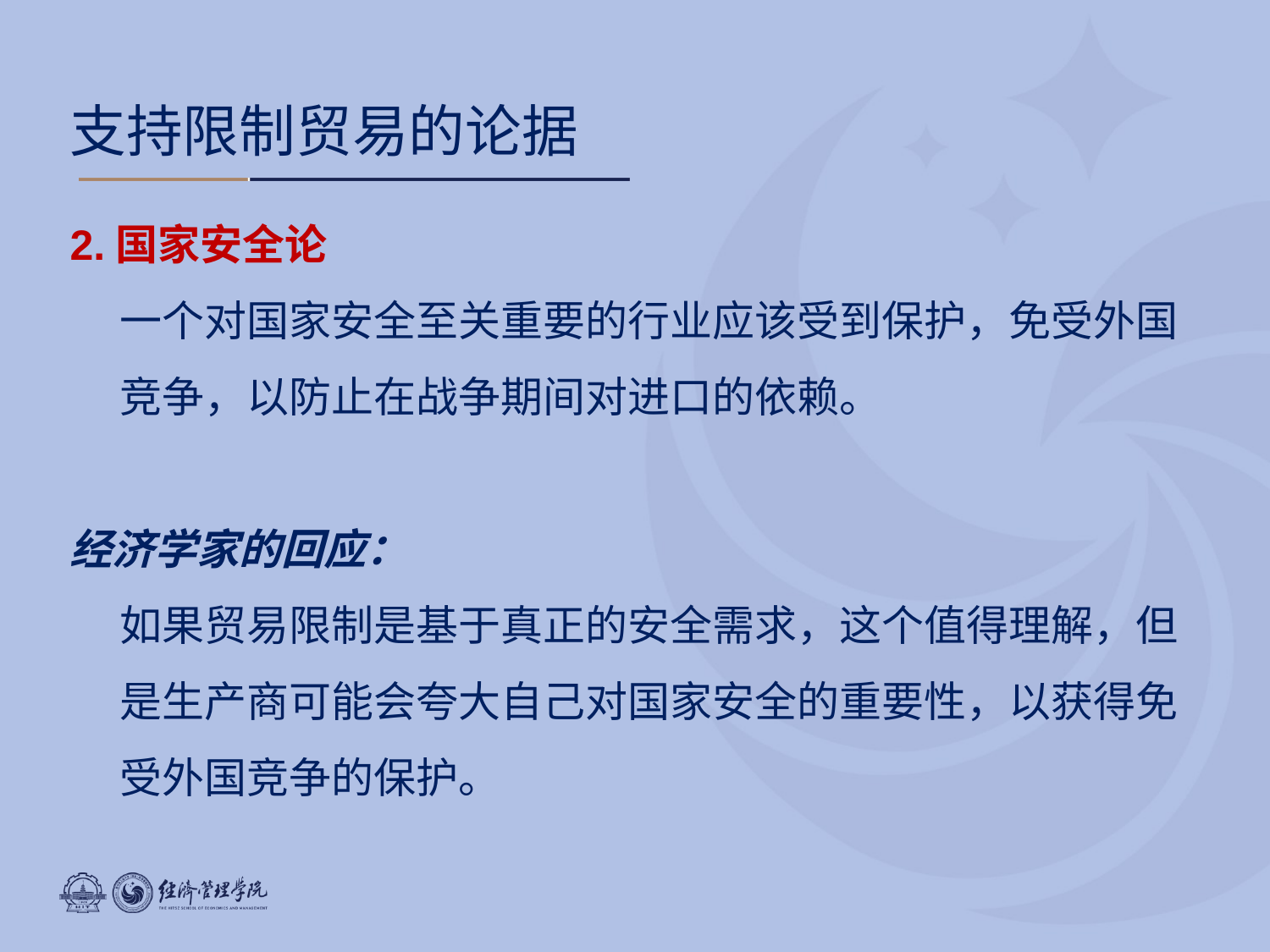

支持限制贸易的论据
2.国家安全论
一个对国家安全至关重要的行业应该受到保护，免受外国竞争，以防止在战争期间对进口的依赖。

经济学家的回应：
如果贸易限制是基于真正的安全需求，这个值得理解，但是生产商可能会夸大自己对国家安全的重要性，以获得免受外国竞争的保护。